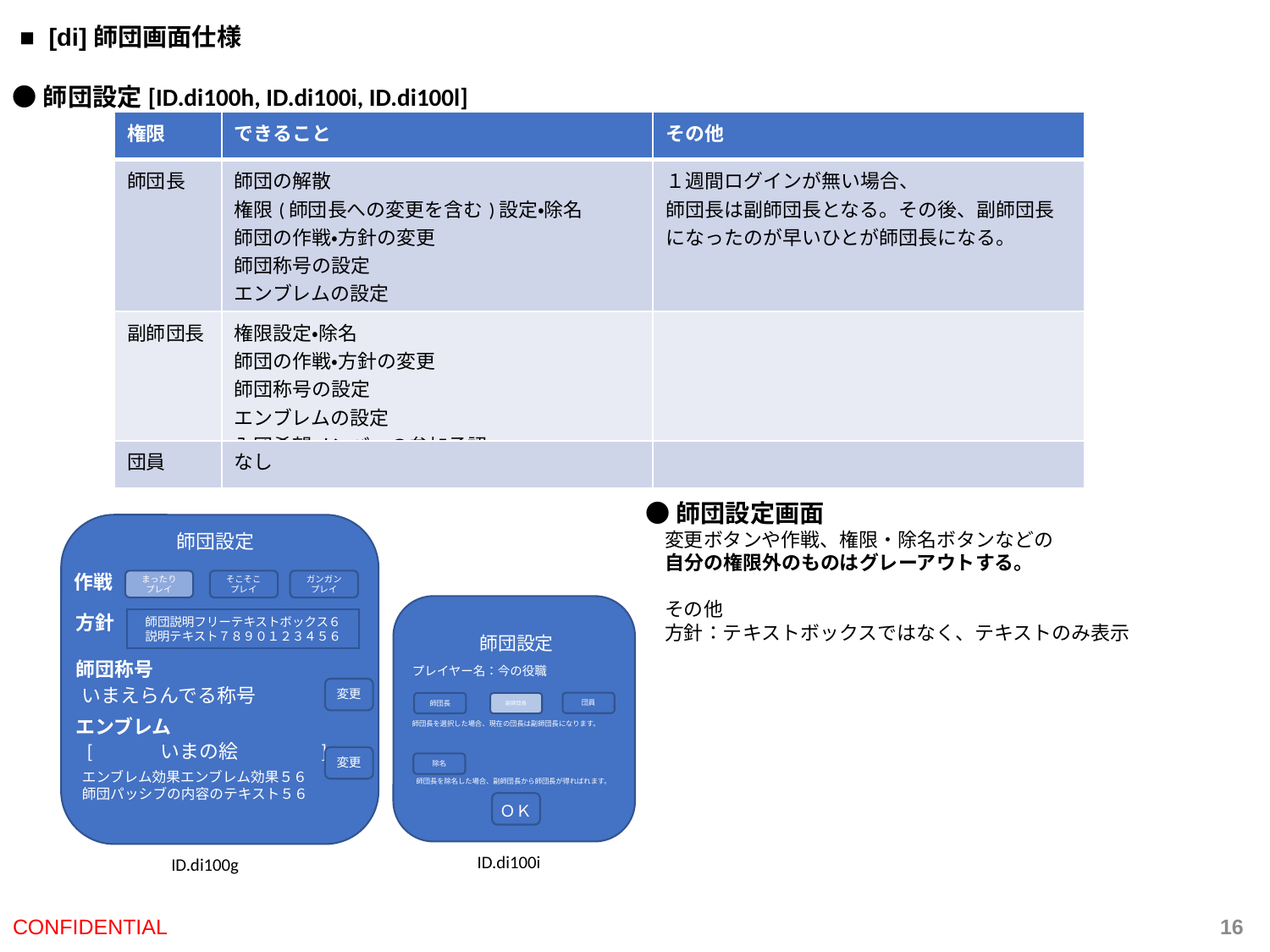

■  [di]師団画面仕様
●師団設定[ID.di100h, ID.di100i, ID.di100l]
| 権限 | できること | その他 |
| --- | --- | --- |
| 師団長 | 師団の解散 権限(師団長への変更を含む)設定・除名 師団の作戦・方針の変更 師団称号の設定 エンブレムの設定 入団希望メンバーの参加承認 | １週間ログインが無い場合、 師団長は副師団長となる。その後、副師団長になったのが早いひとが師団長になる。 |
| 副師団長 | 権限設定・除名 師団の作戦・方針の変更 師団称号の設定 エンブレムの設定 入団希望メンバーの参加承認 |  |
| 団員 | なし |  |
●師団設定画面
　変更ボタンや作戦、権限・除名ボタンなどの
　自分の権限外のものはグレーアウトする。

　その他
　方針：テキストボックスではなく、テキストのみ表示

師団設定
作戦
まったり
プレイ
そこそこ
プレイ
ガンガン
プレイ

方針
師団説明フリーテキストボックス６
説明テキスト７８９０１２３４５６
師団設定
師団称号
プレイヤー名：今の役職
いまえらんでる称号

変更
団員
師団長
副師団長
エンブレム
師団長を選択した場合、現在の団長は副師団長になります。
[ 　　　いまの絵　　　　]

変更
除名
エンブレム効果エンブレム効果５６
師団パッシブの内容のテキスト５６
師団長を除名した場合、副師団長から師団長が得ればれます。

ＯＫ
ID.di100i
ID.di100g
CONFIDENTIAL
16